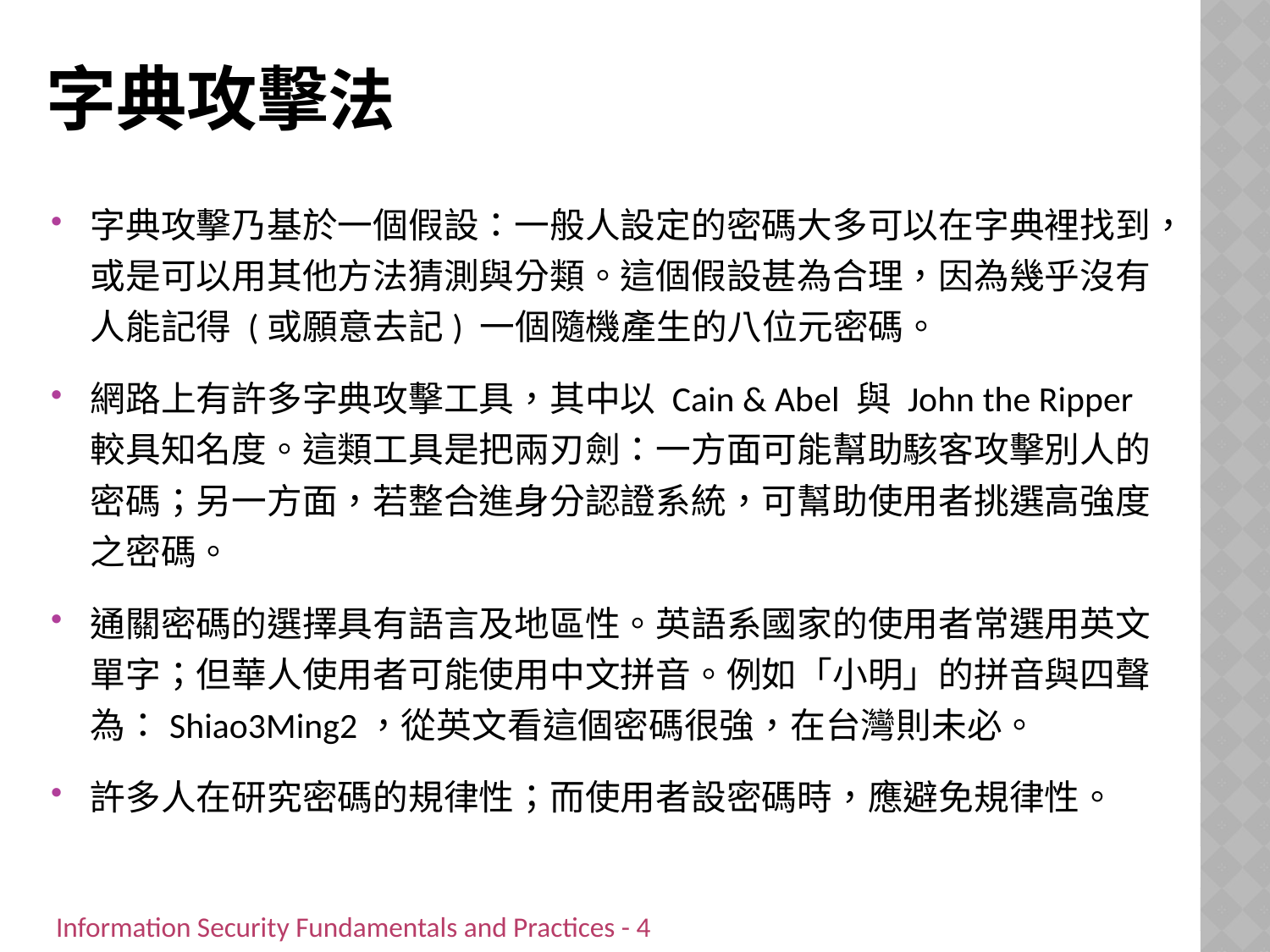

# 字典攻擊法
字典攻擊乃基於一個假設：一般人設定的密碼大多可以在字典裡找到，或是可以用其他方法猜測與分類。這個假設甚為合理，因為幾乎沒有人能記得 (或願意去記) 一個隨機產生的八位元密碼。
網路上有許多字典攻擊工具，其中以 Cain & Abel 與 John the Ripper 較具知名度。這類工具是把兩刃劍：一方面可能幫助駭客攻擊別人的密碼；另一方面，若整合進身分認證系統，可幫助使用者挑選高強度之密碼。
通關密碼的選擇具有語言及地區性。英語系國家的使用者常選用英文單字；但華人使用者可能使用中文拼音。例如「小明」的拼音與四聲為：Shiao3Ming2，從英文看這個密碼很強，在台灣則未必。
許多人在研究密碼的規律性；而使用者設密碼時，應避免規律性。